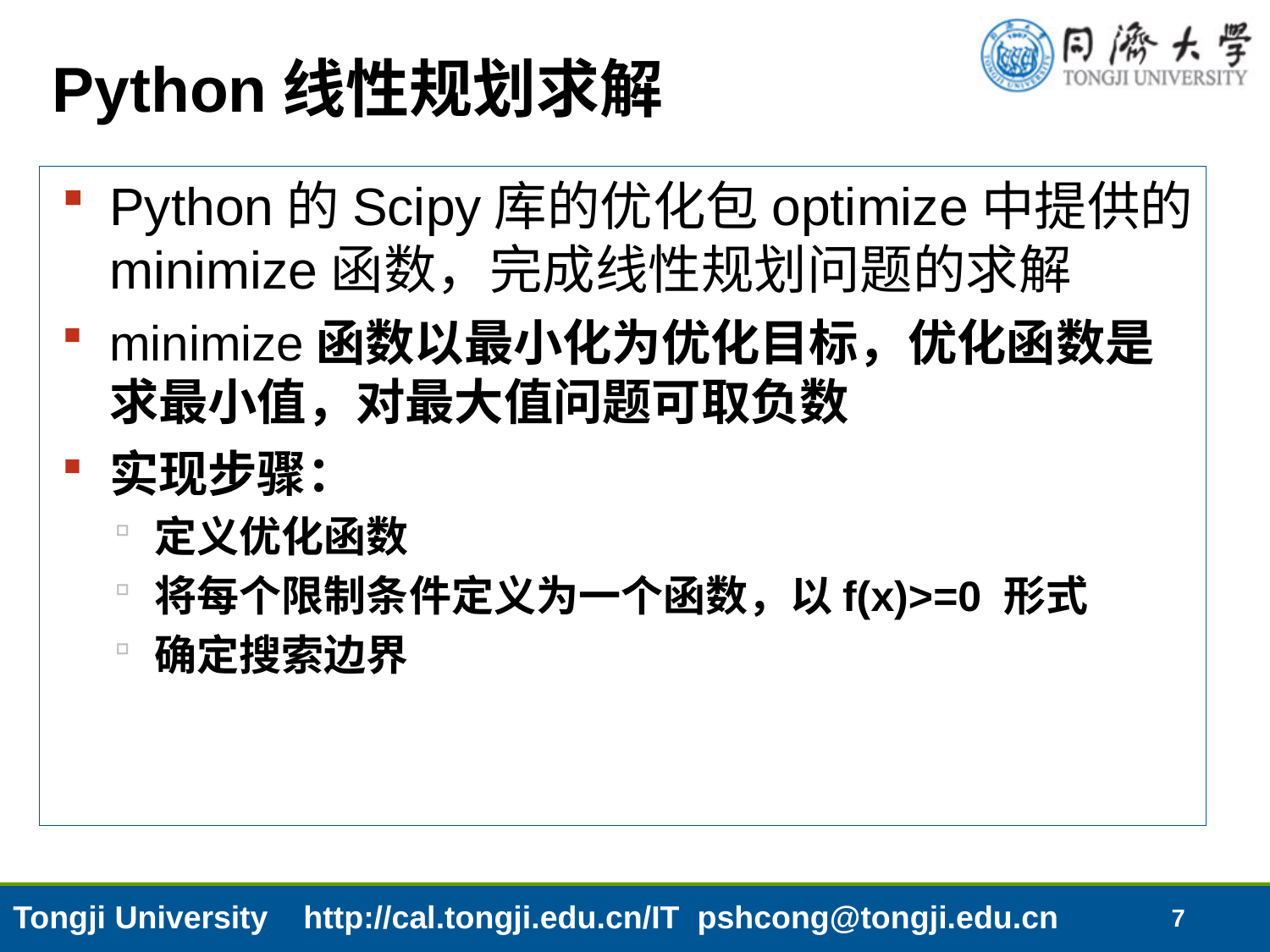

# Python线性规划求解
Python的Scipy库的优化包optimize中提供的minimize函数，完成线性规划问题的求解
minimize函数以最小化为优化目标，优化函数是求最小值，对最大值问题可取负数
实现步骤：
定义优化函数
将每个限制条件定义为一个函数，以f(x)>=0 形式
确定搜索边界